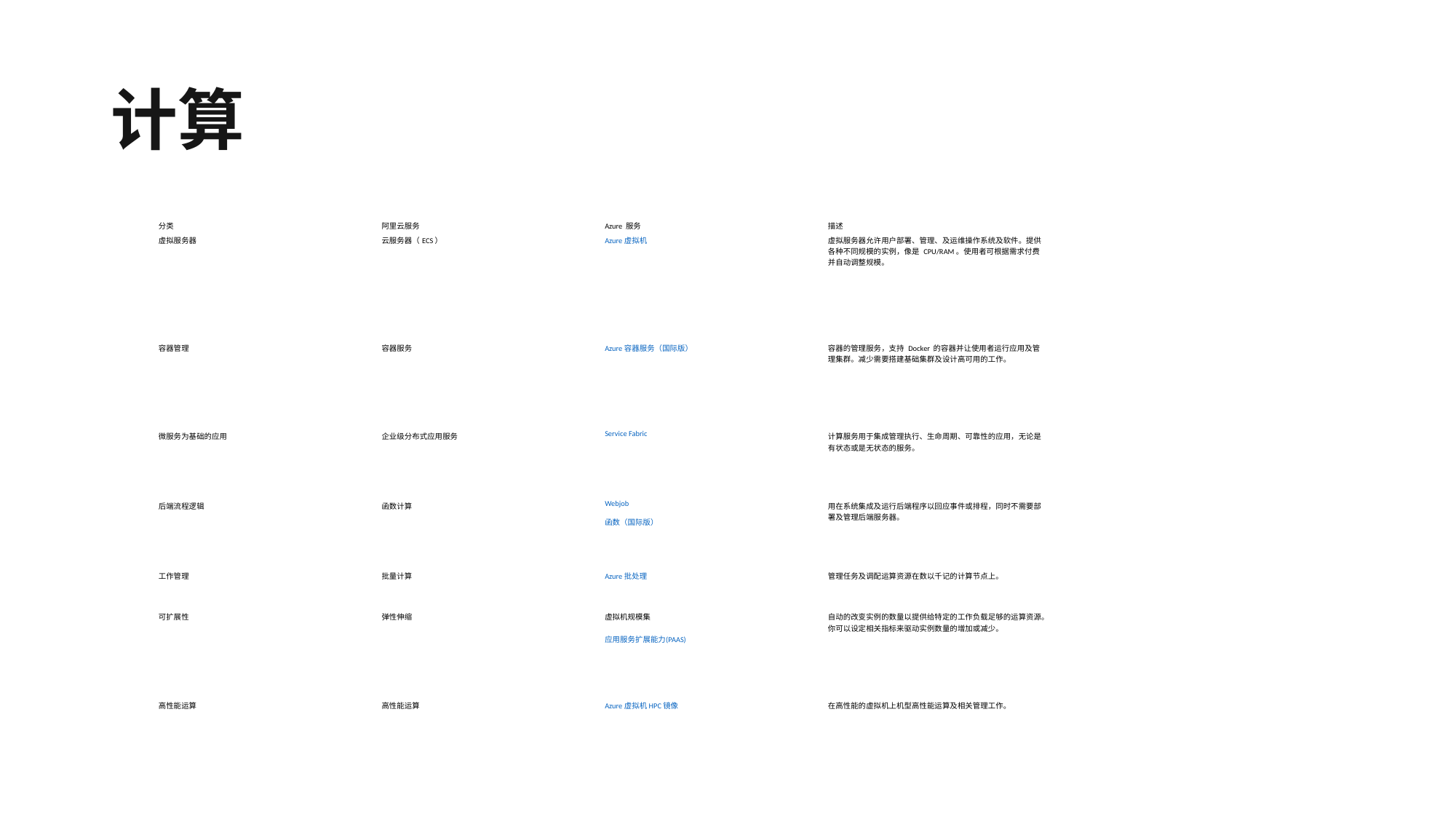

# 计算
| 分类 | 阿里云服务 | Azure 服务 | 描述 |
| --- | --- | --- | --- |
| 虚拟服务器 | 云服务器（ECS） | Azure 虚拟机 | 虚拟服务器允许用户部署、管理、及运维操作系统及软件。提供各种不同规模的实例，像是 CPU/RAM。使用者可根据需求付费并自动调整规模。 |
| 容器管理 | 容器服务 | Azure 容器服务（国际版） | 容器的管理服务，支持 Docker 的容器并让使用者运行应用及管理集群。减少需要搭建基础集群及设计高可用的工作。 |
| 微服务为基础的应用 | 企业级分布式应用服务 | Service Fabric | 计算服务用于集成管理执行、生命周期、可靠性的应用，无论是有状态或是无状态的服务。 |
| 后端流程逻辑 | 函数计算 | Webjob 函数（国际版） | 用在系统集成及运行后端程序以回应事件或排程，同时不需要部署及管理后端服务器。 |
| 工作管理 | 批量计算 | Azure 批处理 | 管理任务及调配运算资源在数以千记的计算节点上。 |
| 可扩展性 | 弹性伸缩 | 虚拟机规模集 应用服务扩展能力(PAAS) | 自动的改变实例的数量以提供给特定的工作负载足够的运算资源。你可以设定相关指标来驱动实例数量的增加或减少。 |
| 高性能运算 | 高性能运算 | Azure 虚拟机 HPC 镜像 | 在高性能的虚拟机上机型高性能运算及相关管理工作。 |